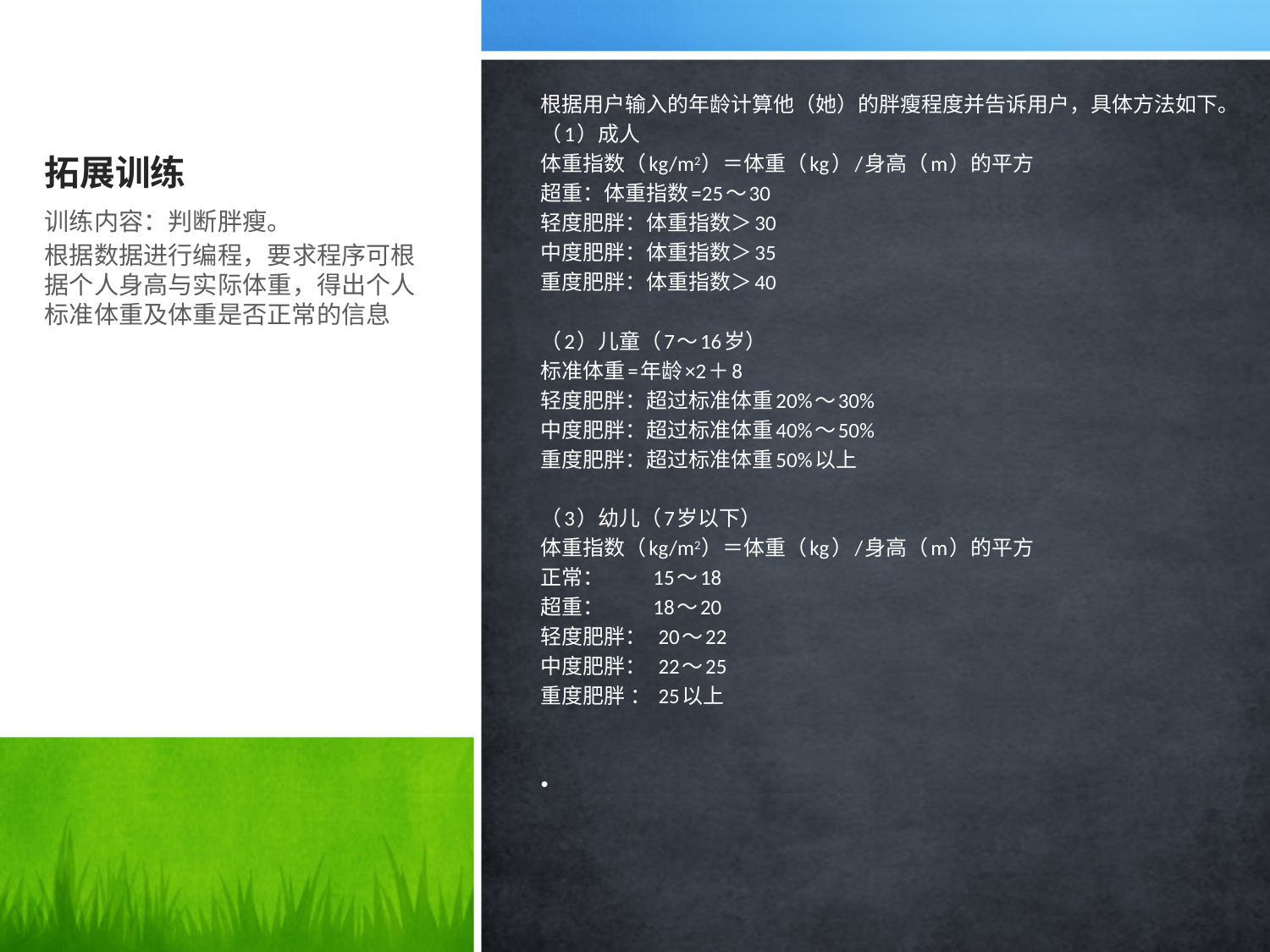

# 拓展训练
根据用户输入的年龄计算他（她）的胖瘦程度并告诉用户，具体方法如下。
（1）成人
体重指数（kg/m2）＝体重（kg）/身高（m）的平方
超重：体重指数=25～30
轻度肥胖：体重指数＞30
中度肥胖：体重指数＞35
重度肥胖：体重指数＞40

（2）儿童（7～16岁）
标准体重=年龄×2＋8
轻度肥胖：超过标准体重20%～30%
中度肥胖：超过标准体重40%～50%
重度肥胖：超过标准体重50%以上

（3）幼儿（7岁以下）
体重指数（kg/m2）＝体重（kg）/身高（m）的平方
正常：          15～18
超重：          18～20
轻度肥胖：  20～22
中度肥胖：  22～25
重度肥胖 ： 25以上

训练内容：判断胖瘦。
根据数据进行编程，要求程序可根据个人身高与实际体重，得出个人标准体重及体重是否正常的信息